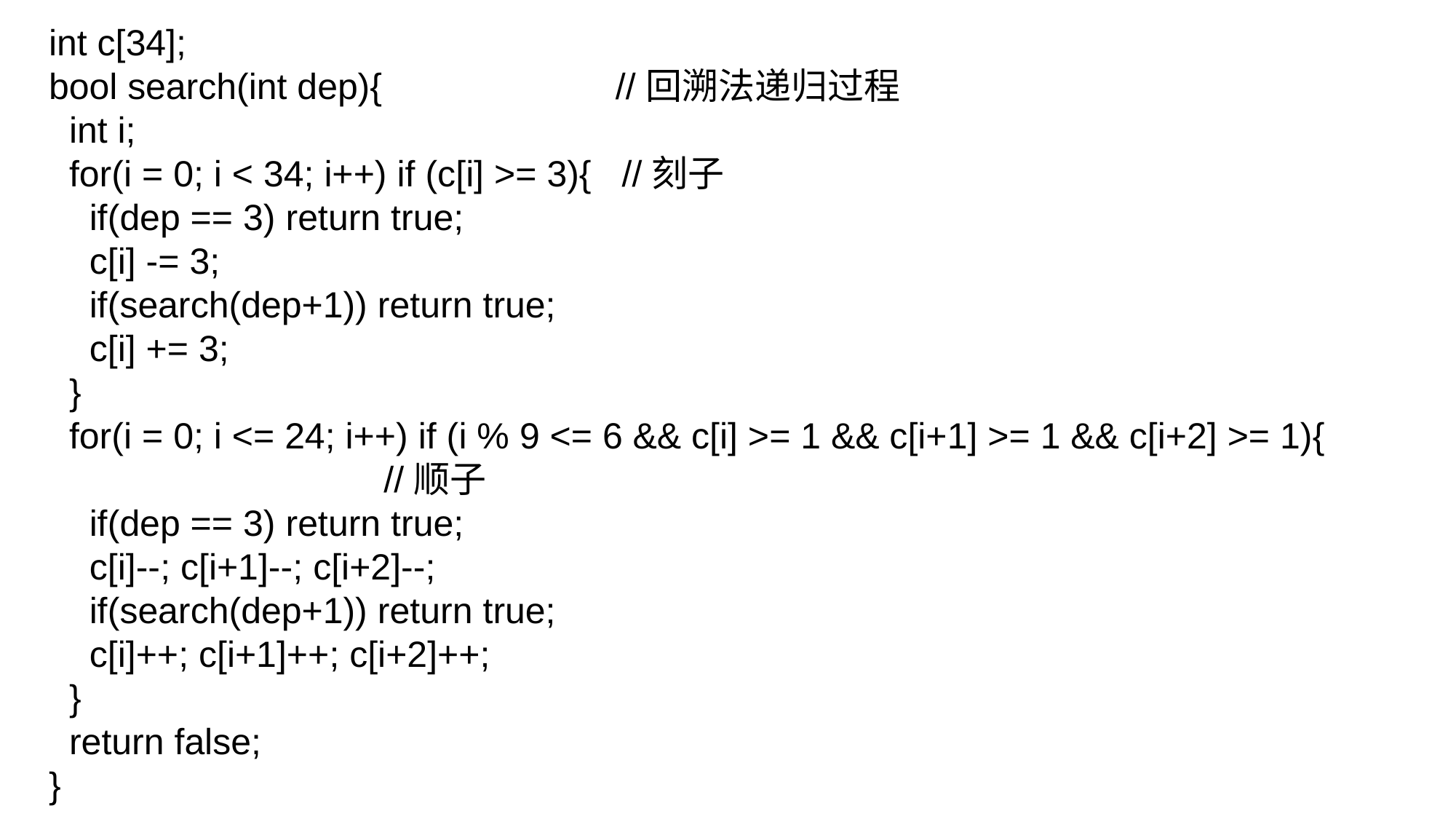

int c[34];
bool search(int dep){                       //回溯法递归过程
  int i;
  for(i = 0; i < 34; i++) if (c[i] >= 3){   //刻子
    if(dep == 3) return true;
    c[i] -= 3;
    if(search(dep+1)) return true;
    c[i] += 3;
  }
  for(i = 0; i <= 24; i++) if (i % 9 <= 6 && c[i] >= 1 && c[i+1] >= 1 && c[i+2] >= 1){                                          //顺子
    if(dep == 3) return true;
    c[i]--; c[i+1]--; c[i+2]--;
    if(search(dep+1)) return true;
    c[i]++; c[i+1]++; c[i+2]++;
  }
  return false;
}